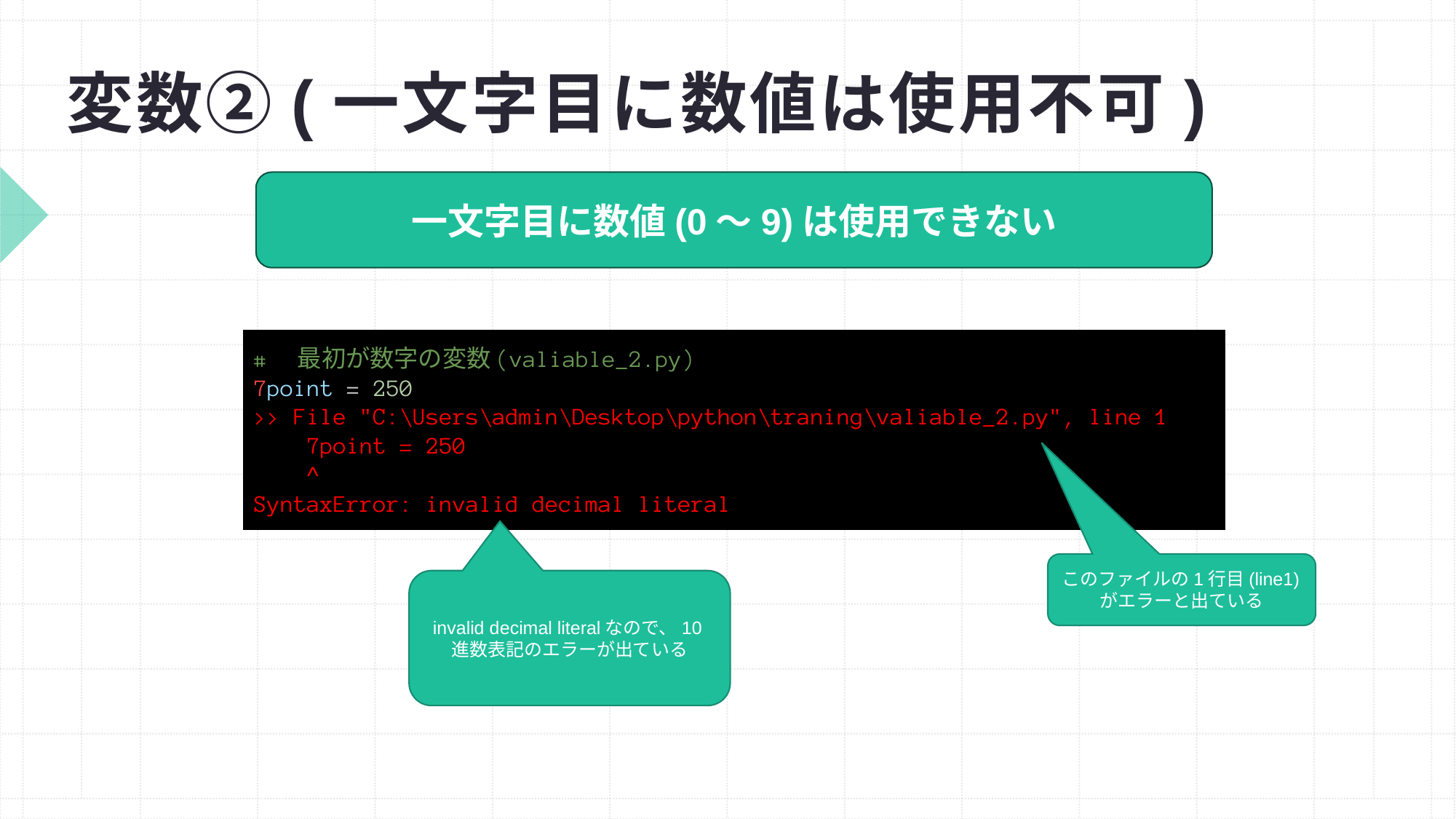

# 変数②(一文字目に数値は使用不可)
一文字目に数値(0～9)は使用できない
#　最初が数字の変数(valiable_2.py)
7point = 250
>> File "C:\Users\admin\Desktop\python\traning\valiable_2.py", line 1
    7point = 250
    ^
SyntaxError: invalid decimal literal
このファイルの1行目(line1)がエラーと出ている
invalid decimal literalなので、10進数表記のエラーが出ている